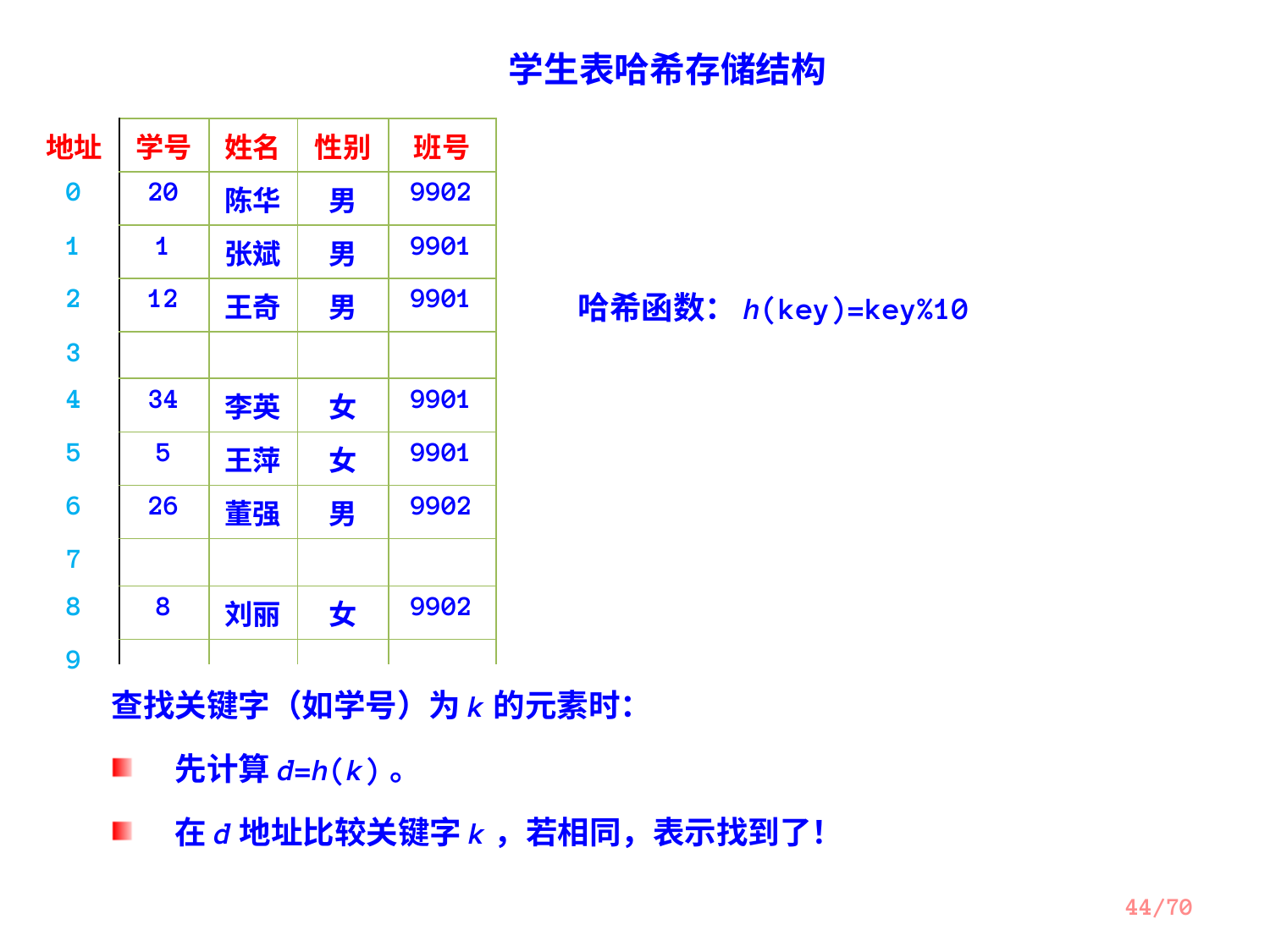

学生表哈希存储结构
| 地址 | 学号 | 姓名 | 性别 | 班号 |
| --- | --- | --- | --- | --- |
| 0 | 20 | 陈华 | 男 | 9902 |
| 1 | 1 | 张斌 | 男 | 9901 |
| 2 | 12 | 王奇 | 男 | 9901 |
| 3 |  |  |  |  |
| 4 | 34 | 李英 | 女 | 9901 |
| 5 | 5 | 王萍 | 女 | 9901 |
| 6 | 26 | 董强 | 男 | 9902 |
| 7 |  |  |  |  |
| 8 | 8 | 刘丽 | 女 | 9902 |
| 9 |  |  |  |  |
哈希函数：h(key)=key%10
查找关键字（如学号）为k的元素时：
先计算d=h(k)。
在d地址比较关键字k，若相同，表示找到了！
44/70